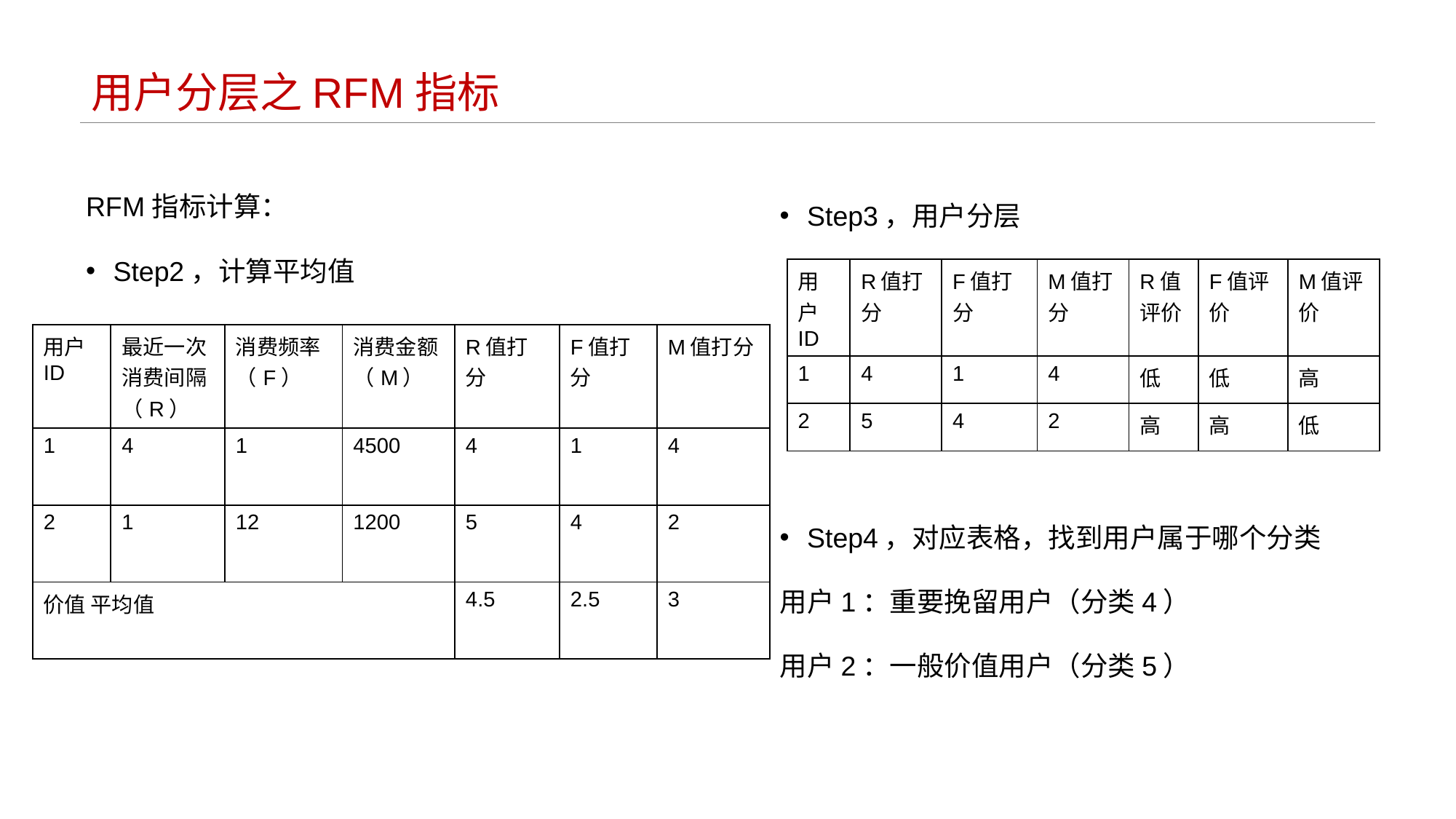

# 用户分层之RFM指标
RFM指标计算：
Step2，计算平均值

Step3，用户分层

Step4，对应表格，找到用户属于哪个分类
用户1：重要挽留用户（分类4）
用户2：一般价值用户（分类5）
| 用户ID | R值打分 | F值打分 | M值打分 | R值评价 | F值评价 | M值评价 |
| --- | --- | --- | --- | --- | --- | --- |
| 1 | 4 | 1 | 4 | 低 | 低 | 高 |
| 2 | 5 | 4 | 2 | 高 | 高 | 低 |
| 用户ID | 最近一次消费间隔（R） | 消费频率（F） | 消费金额（M） | R值打分 | F值打分 | M值打分 |
| --- | --- | --- | --- | --- | --- | --- |
| 1 | 4 | 1 | 4500 | 4 | 1 | 4 |
| 2 | 1 | 12 | 1200 | 5 | 4 | 2 |
| 价值 平均值 |  |  |  | 4.5 | 2.5 | 3 |